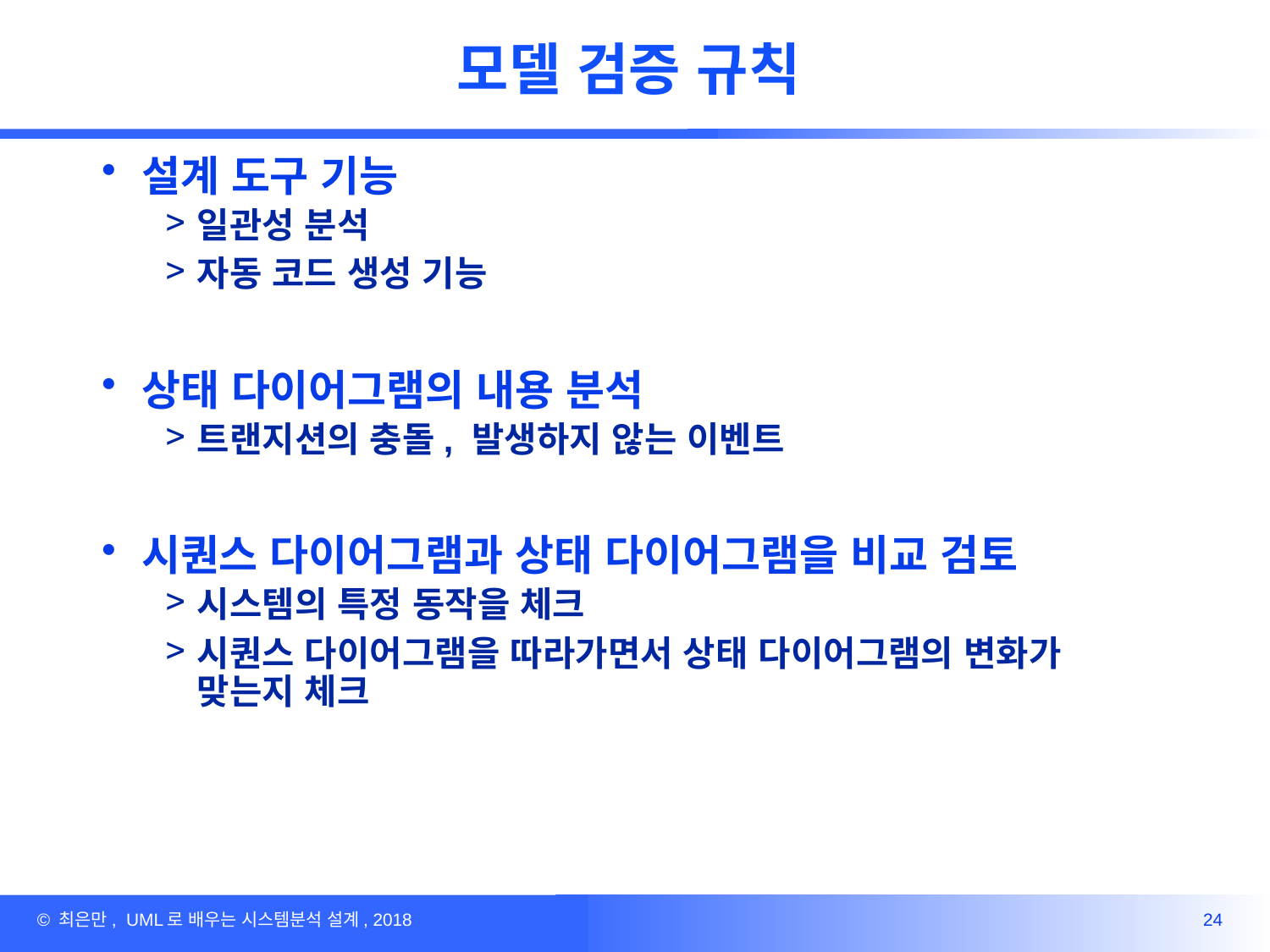

# 모델 검증 규칙
설계 도구 기능
일관성 분석
자동 코드 생성 기능

상태 다이어그램의 내용 분석
트랜지션의 충돌, 발생하지 않는 이벤트

시퀀스 다이어그램과 상태 다이어그램을 비교 검토
시스템의 특정 동작을 체크
시퀀스 다이어그램을 따라가면서 상태 다이어그램의 변화가 맞는지 체크